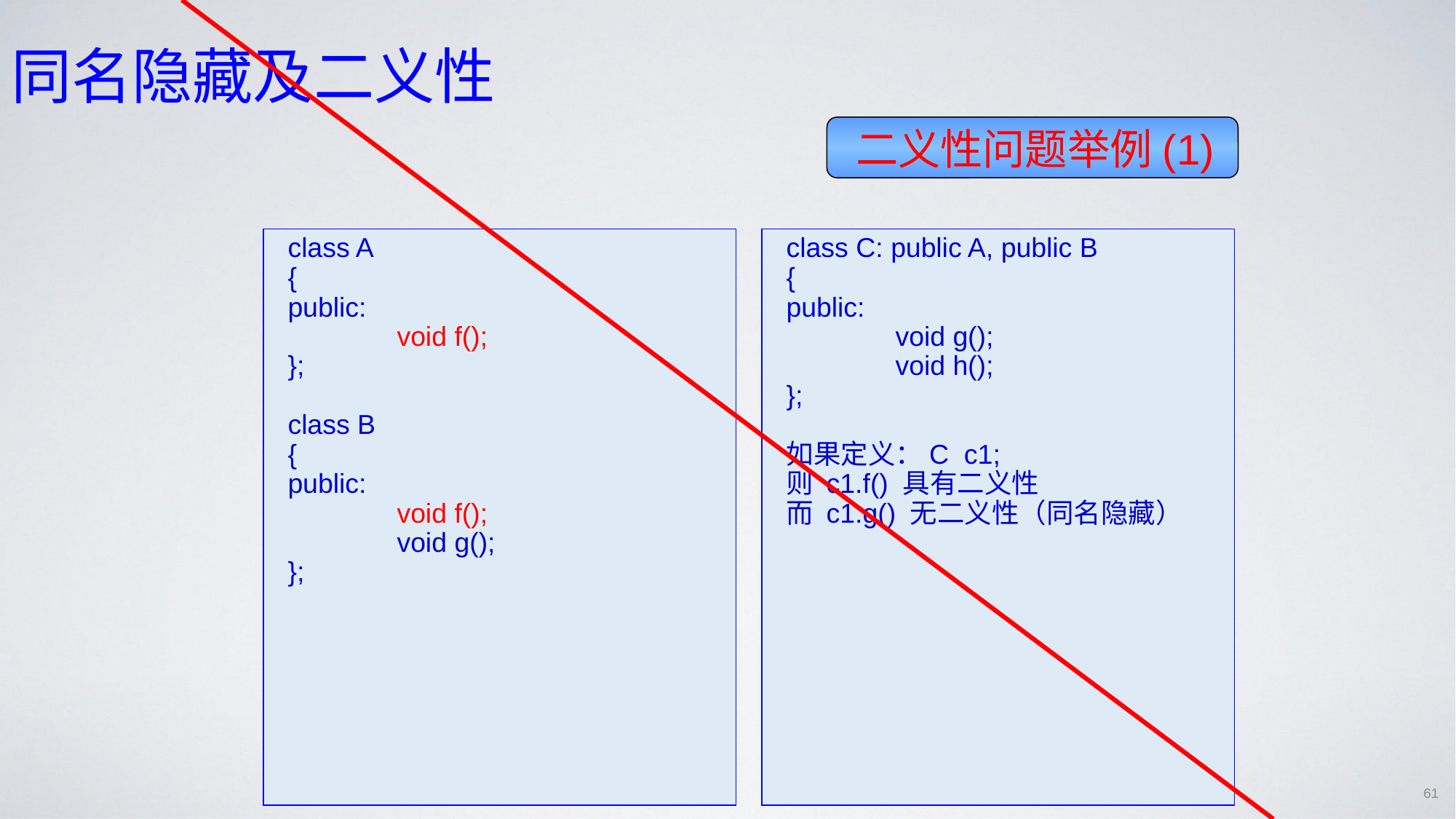

# 同名隐藏及二义性

二义性问题举例(1)

class A
{
public:
	void f();
};

class B
{
public:
	void f();
	void g();
};
class C: public A, public B
{
public:
	void g();
	void h();
};

如果定义：C  c1;
则 c1.f() 具有二义性
而 c1.g() 无二义性（同名隐藏）
61